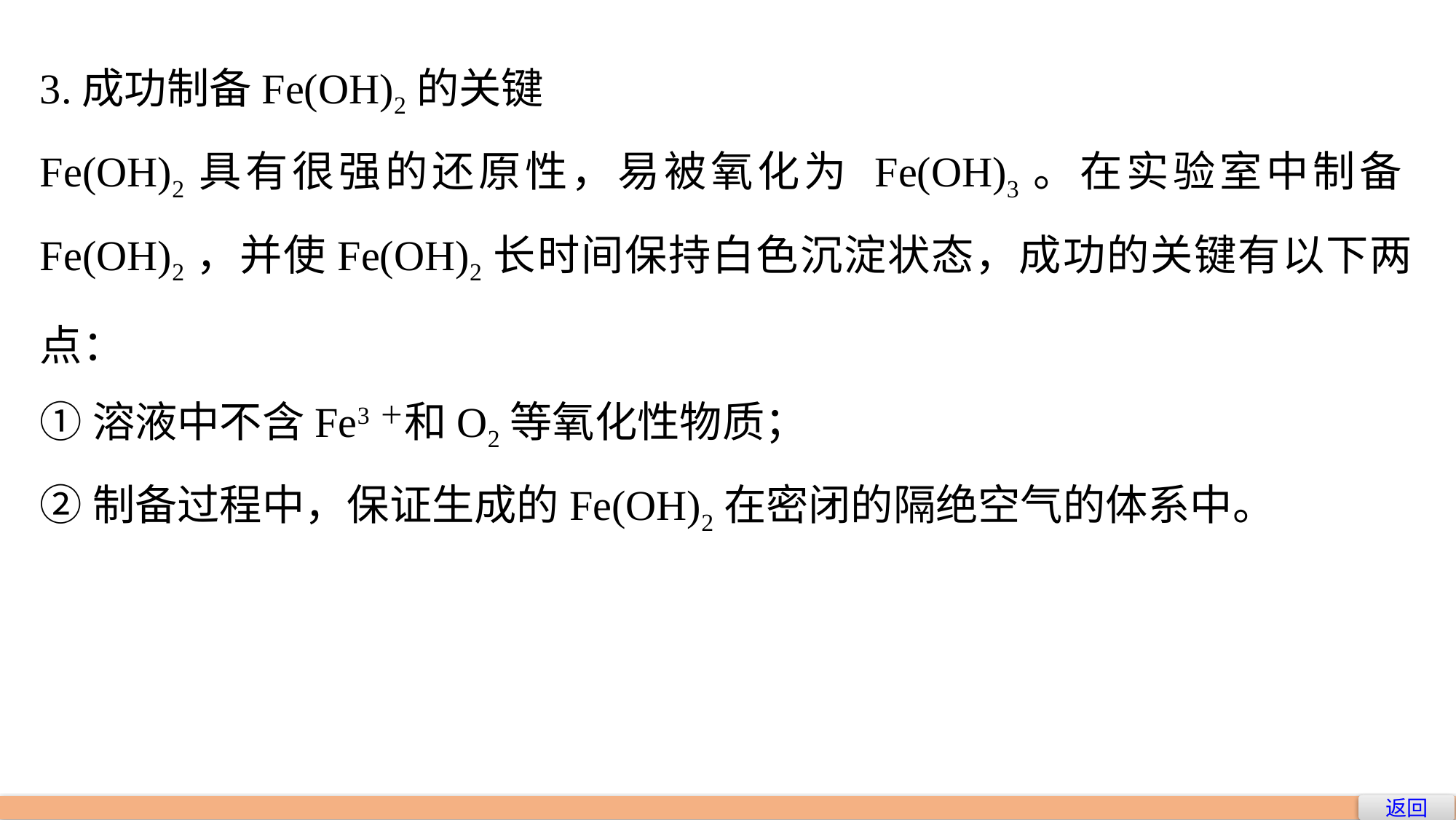

3.成功制备Fe(OH)2的关键
Fe(OH)2具有很强的还原性，易被氧化为 Fe(OH)3。在实验室中制备Fe(OH)2，并使Fe(OH)2长时间保持白色沉淀状态，成功的关键有以下两点：
①溶液中不含Fe3＋和O2等氧化性物质；
②制备过程中，保证生成的Fe(OH)2在密闭的隔绝空气的体系中。
返回